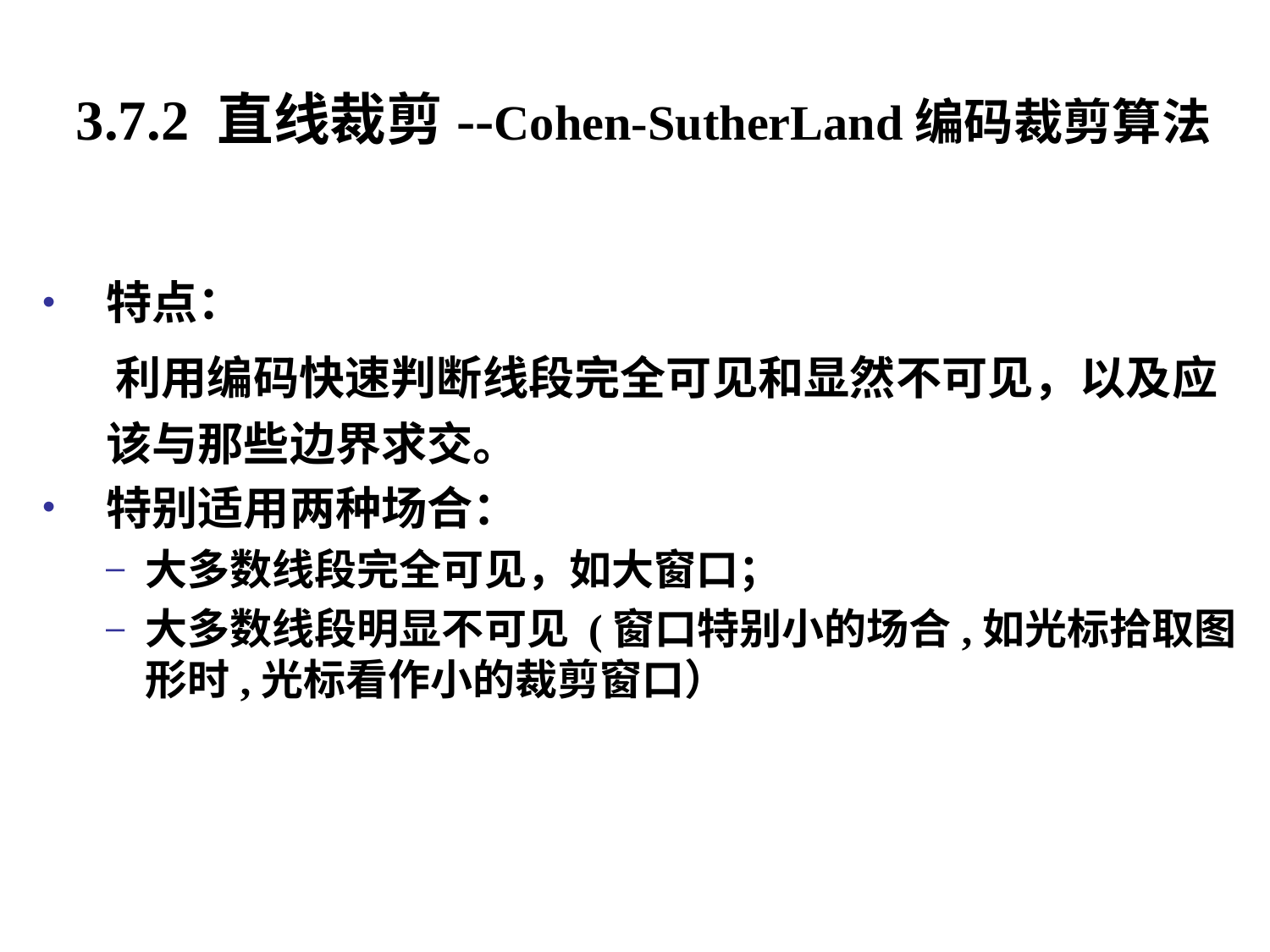

3.7.2 直线裁剪--Cohen-SutherLand编码裁剪算法
特点：
      利用编码快速判断线段完全可见和显然不可见，以及应该与那些边界求交。
特别适用两种场合：
大多数线段完全可见，如大窗口；
大多数线段明显不可见 (窗口特别小的场合,如光标拾取图形时,光标看作小的裁剪窗口）